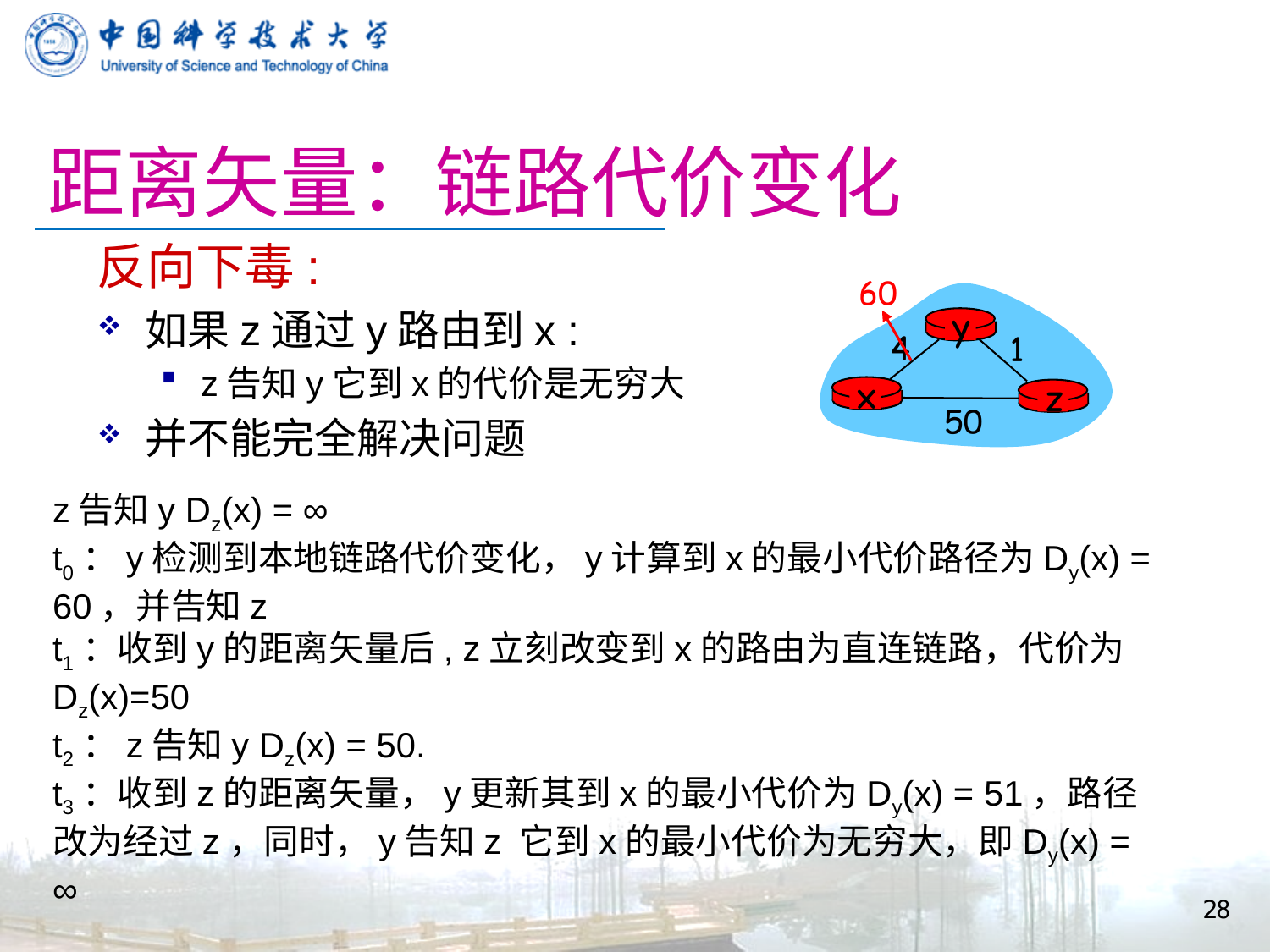

# 距离矢量：链路代价变化
反向下毒:
如果z通过y路由到x :
z告知y它到x的代价是无穷大
并不能完全解决问题
60

y

4
1

x

z

50

z告知y Dz(x) = ∞
t0：y检测到本地链路代价变化，y计算到x的最小代价路径为Dy(x) = 60，并告知z
t1：收到y的距离矢量后, z立刻改变到x的路由为直连链路，代价为Dz(x)=50
t2：z告知y Dz(x) = 50.
t3：收到z的距离矢量，y更新其到x的最小代价为Dy(x) = 51，路径改为经过z，同时，y告知z 它到x的最小代价为无穷大，即Dy(x) = ∞
28